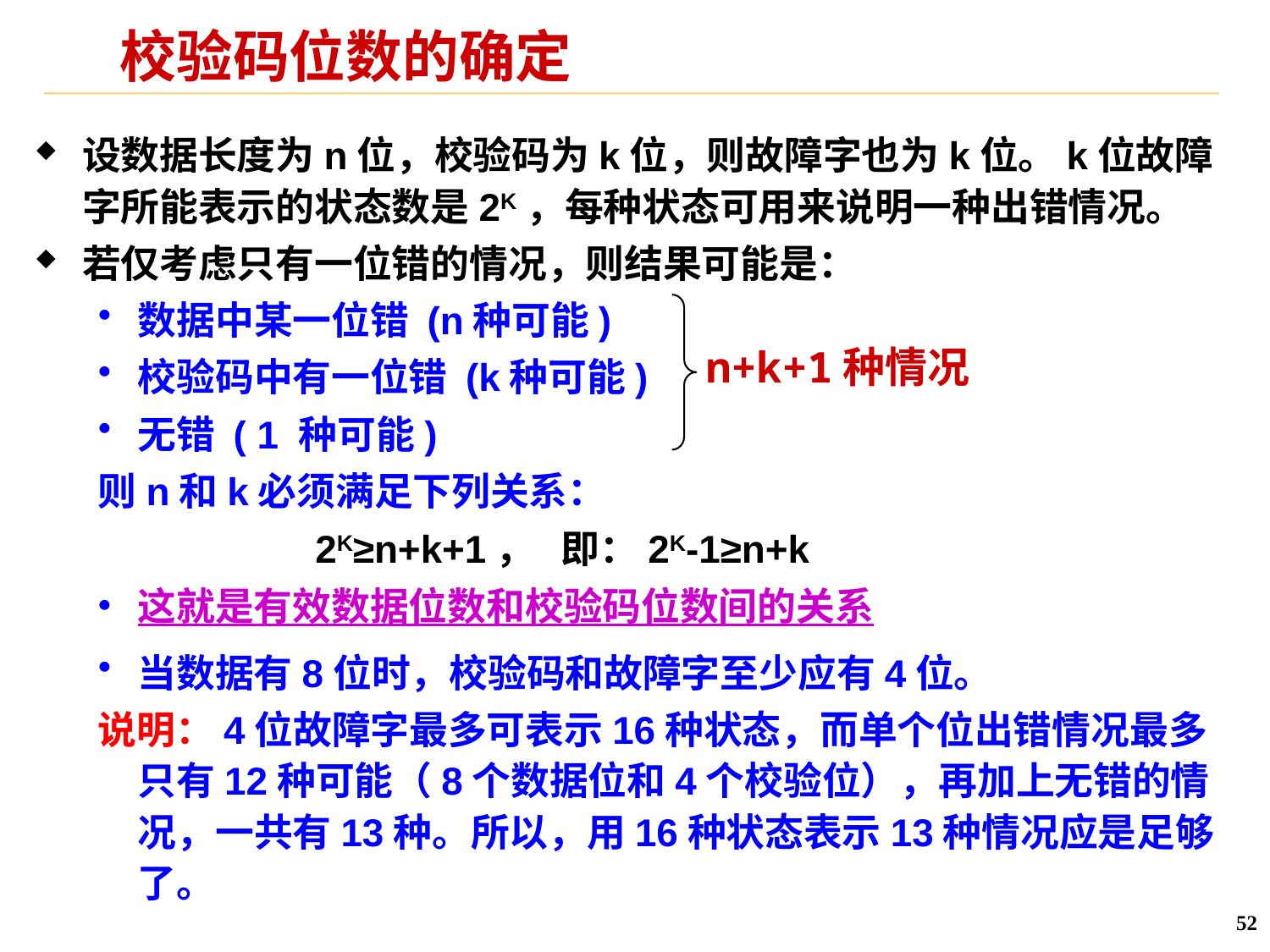

# 校验码位数的确定
设数据长度为n位，校验码为k位，则故障字也为k位。k位故障字所能表示的状态数是2K，每种状态可用来说明一种出错情况。
若仅考虑只有一位错的情况，则结果可能是：
数据中某一位错 (n种可能)
校验码中有一位错 (k种可能)
无错 ( 1 种可能)
则n和k必须满足下列关系：
                          2K≥n+k+1，   即：2K-1≥n+k
这就是有效数据位数和校验码位数间的关系
当数据有8位时，校验码和故障字至少应有4位。
说明：4位故障字最多可表示16种状态，而单个位出错情况最多只有12种可能（8个数据位和4个校验位），再加上无错的情况，一共有13种。所以，用16种状态表示13种情况应是足够了。

n+k+1种情况
52